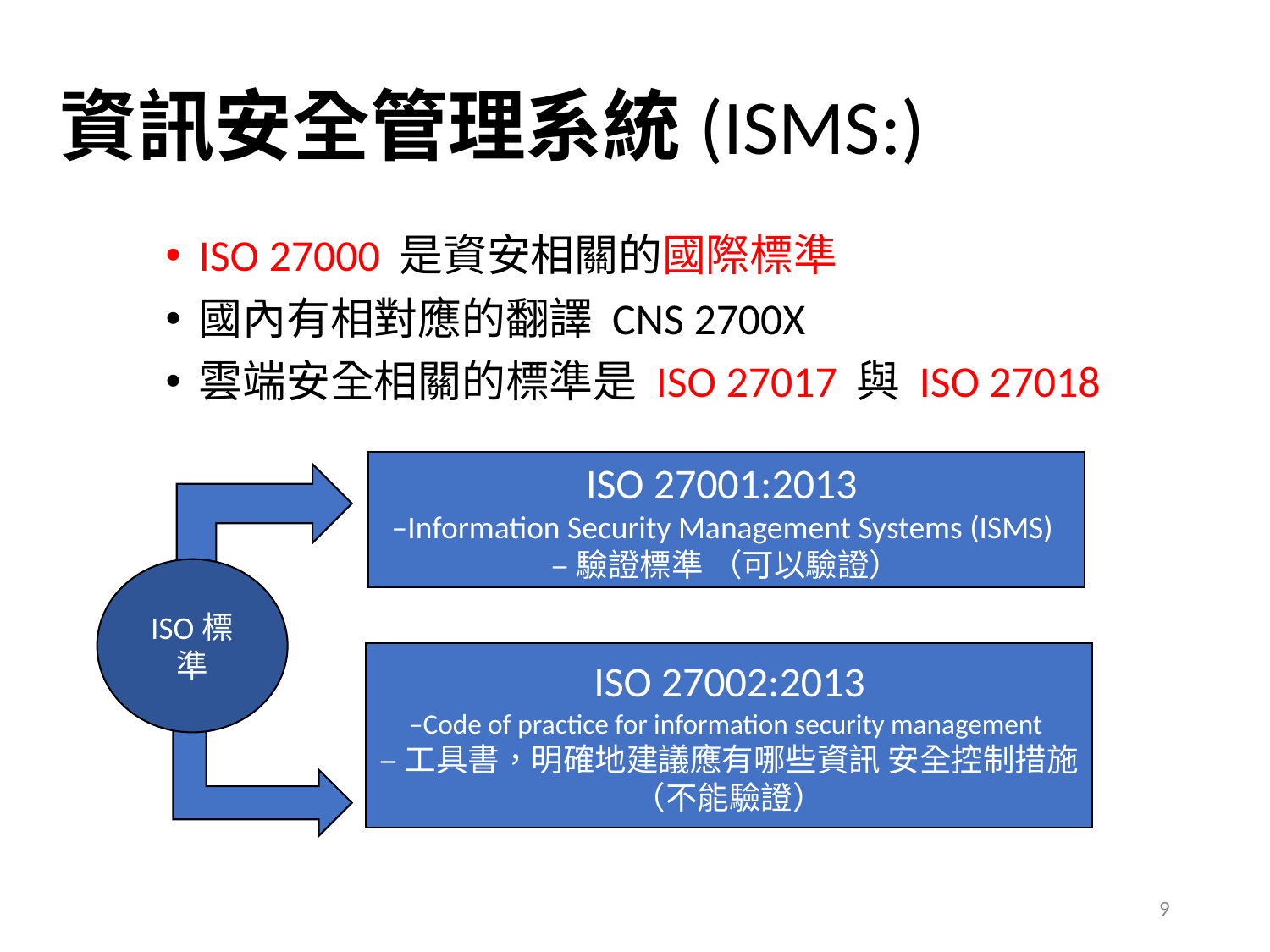

# 資訊安全管理系統(ISMS:)
ISO 27000 是資安相關的國際標準
國內有相對應的翻譯 CNS 2700X
雲端安全相關的標準是 ISO 27017 與 ISO 27018

ISO 27001:2013
–Information Security Management Systems (ISMS)
–驗證標準 （可以驗證）

ISO標準
ISO 27002:2013
–Code of practice for information security management
–工具書，明確地建議應有哪些資訊 安全控制措施 （不能驗證）

9